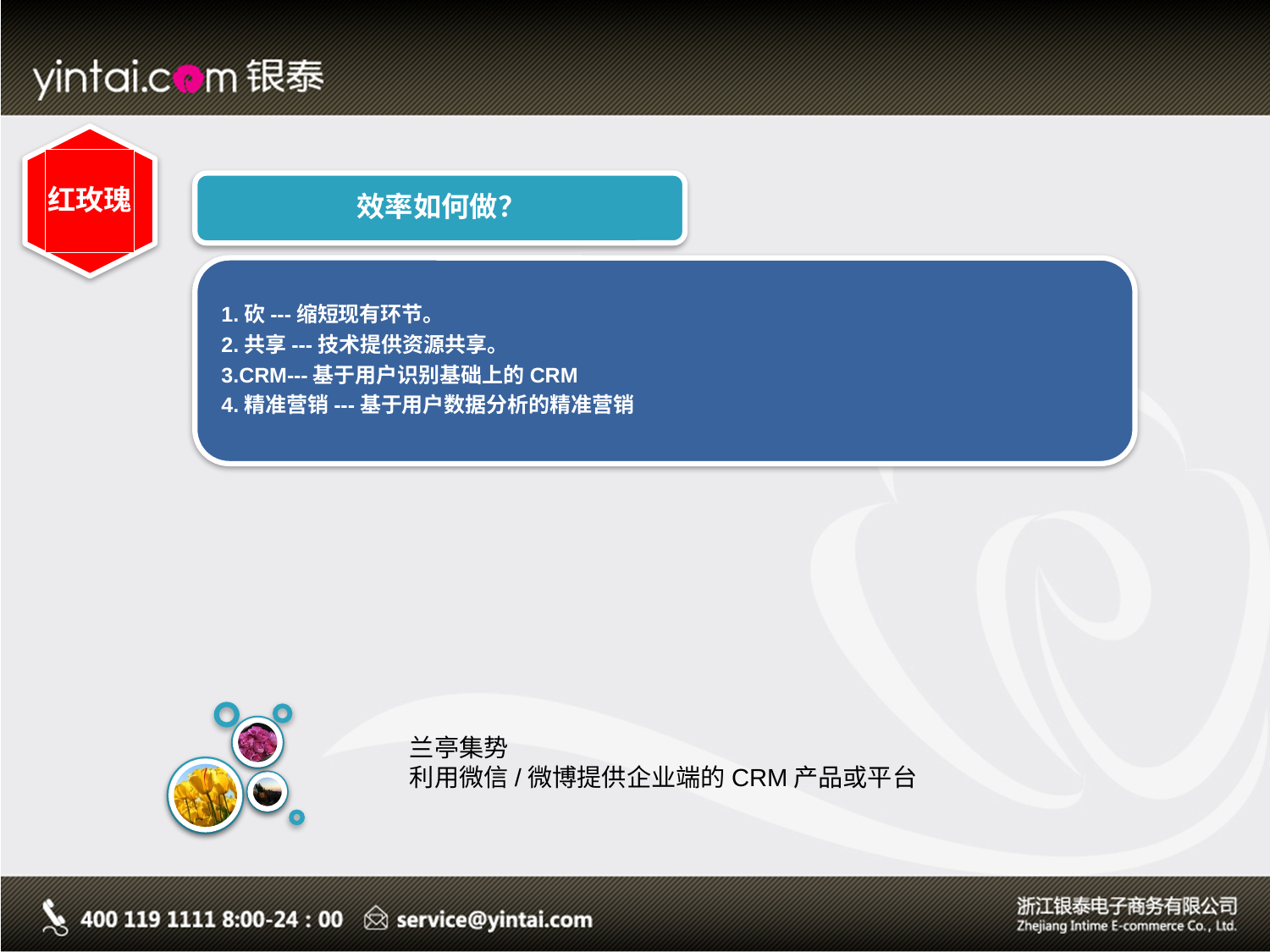

效率如何做？

红玫瑰
1.砍---缩短现有环节。
2.共享---技术提供资源共享。
3.CRM---基于用户识别基础上的CRM
4.精准营销---基于用户数据分析的精准营销

兰亭集势
利用微信/微博提供企业端的CRM产品或平台